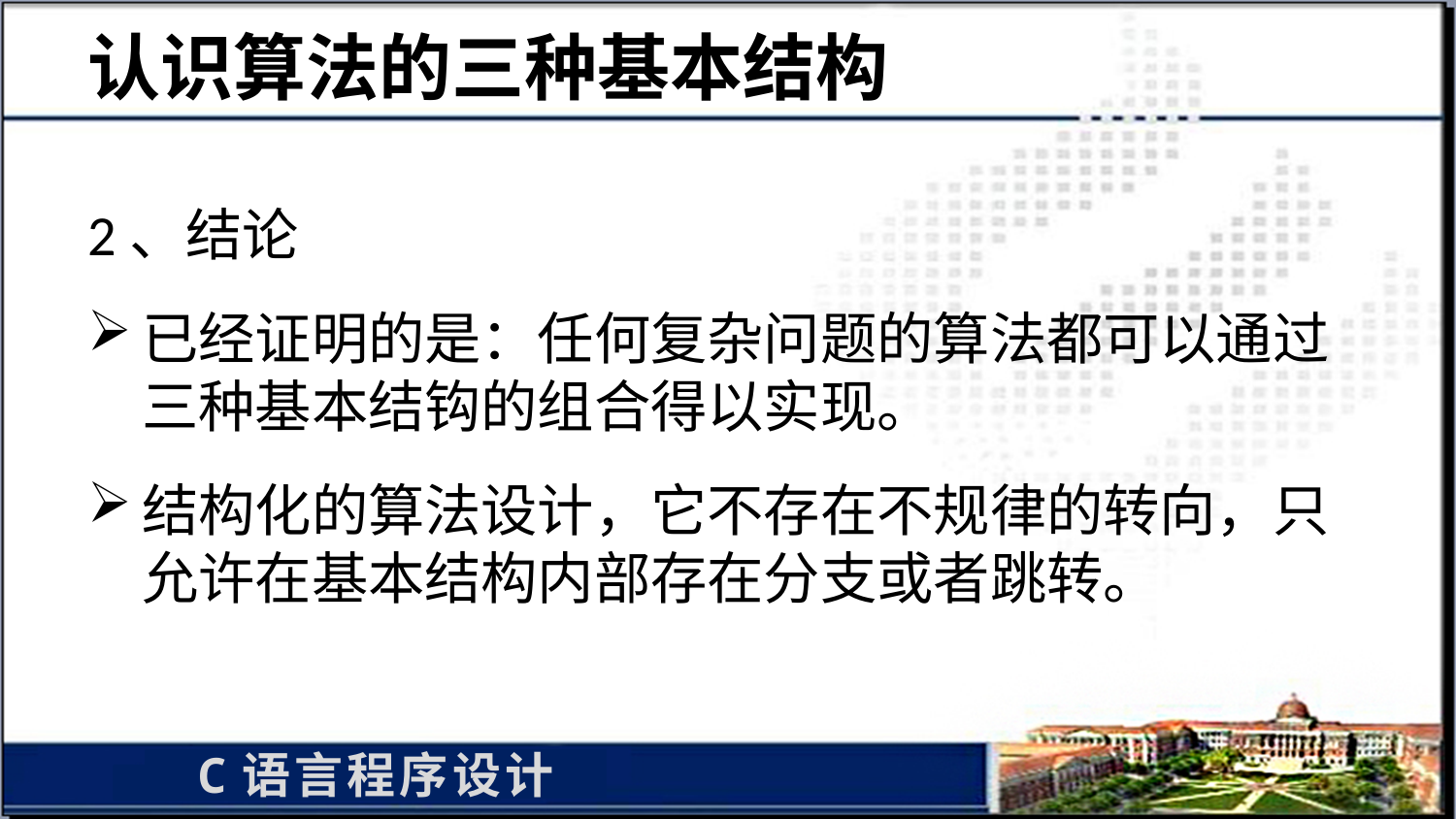

# 认识算法的三种基本结构
2、结论
已经证明的是：任何复杂问题的算法都可以通过三种基本结钩的组合得以实现。
结构化的算法设计，它不存在不规律的转向，只允许在基本结构内部存在分支或者跳转。